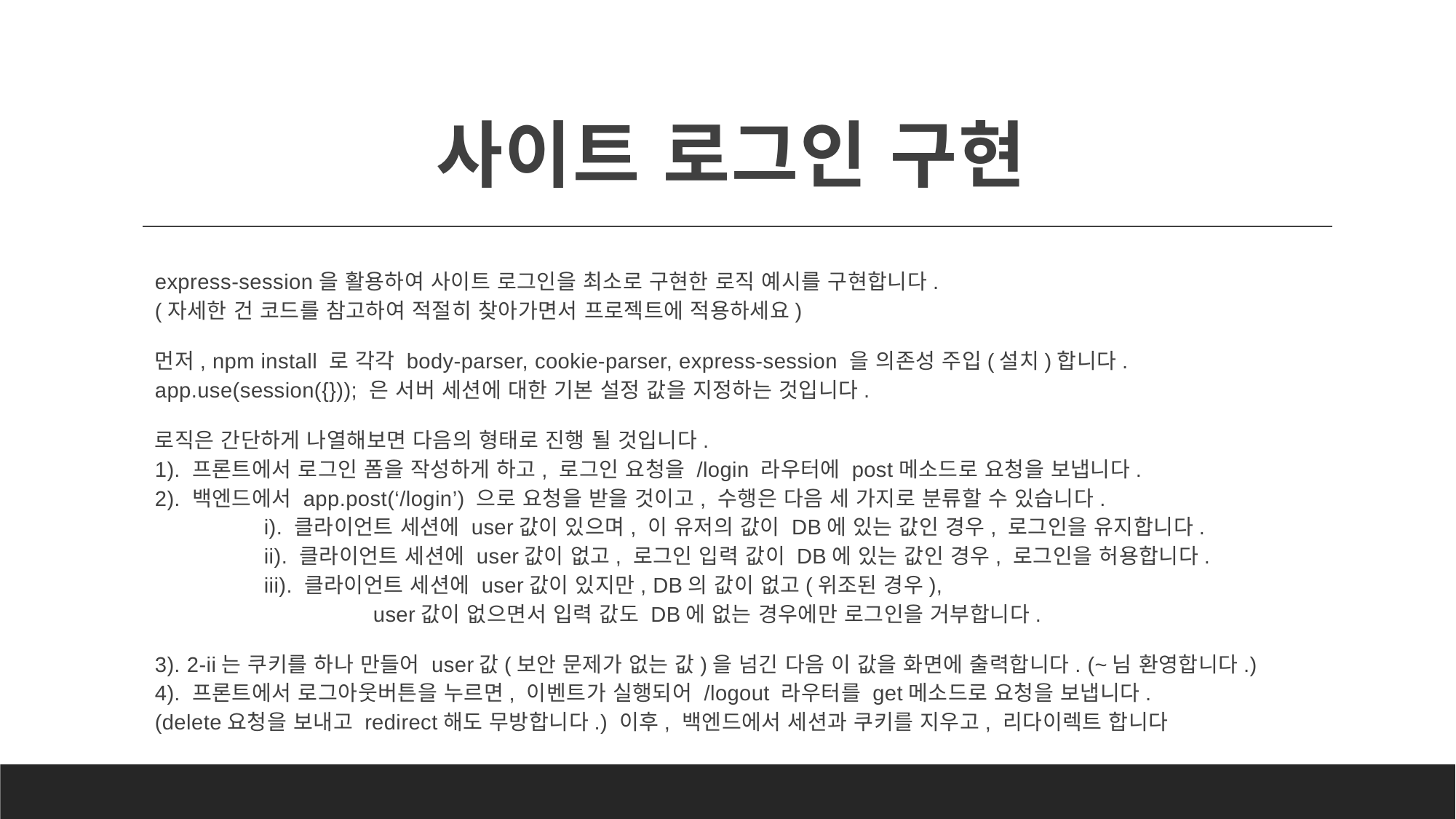

# 사이트 로그인 구현
express-session을 활용하여 사이트 로그인을 최소로 구현한 로직 예시를 구현합니다.
(자세한 건 코드를 참고하여 적절히 찾아가면서 프로젝트에 적용하세요)
먼저, npm install 로 각각 body-parser, cookie-parser, express-session 을 의존성 주입(설치)합니다.
app.use(session({})); 은 서버 세션에 대한 기본 설정 값을 지정하는 것입니다.
로직은 간단하게 나열해보면 다음의 형태로 진행 될 것입니다.
1). 프론트에서 로그인 폼을 작성하게 하고, 로그인 요청을 /login 라우터에 post메소드로 요청을 보냅니다.
2). 백엔드에서 app.post(‘/login’) 으로 요청을 받을 것이고, 수행은 다음 세 가지로 분류할 수 있습니다.
	i). 클라이언트 세션에 user값이 있으며, 이 유저의 값이 DB에 있는 값인 경우, 로그인을 유지합니다.
	ii). 클라이언트 세션에 user값이 없고, 로그인 입력 값이 DB에 있는 값인 경우, 로그인을 허용합니다.
	iii). 클라이언트 세션에 user값이 있지만, DB의 값이 없고(위조된 경우),
		user값이 없으면서 입력 값도 DB에 없는 경우에만 로그인을 거부합니다.
3). 2-ii는 쿠키를 하나 만들어 user값(보안 문제가 없는 값)을 넘긴 다음 이 값을 화면에 출력합니다. (~님 환영합니다.)
4). 프론트에서 로그아웃버튼을 누르면, 이벤트가 실행되어 /logout 라우터를 get메소드로 요청을 보냅니다.
(delete요청을 보내고 redirect해도 무방합니다.) 이후, 백엔드에서 세션과 쿠키를 지우고, 리다이렉트 합니다